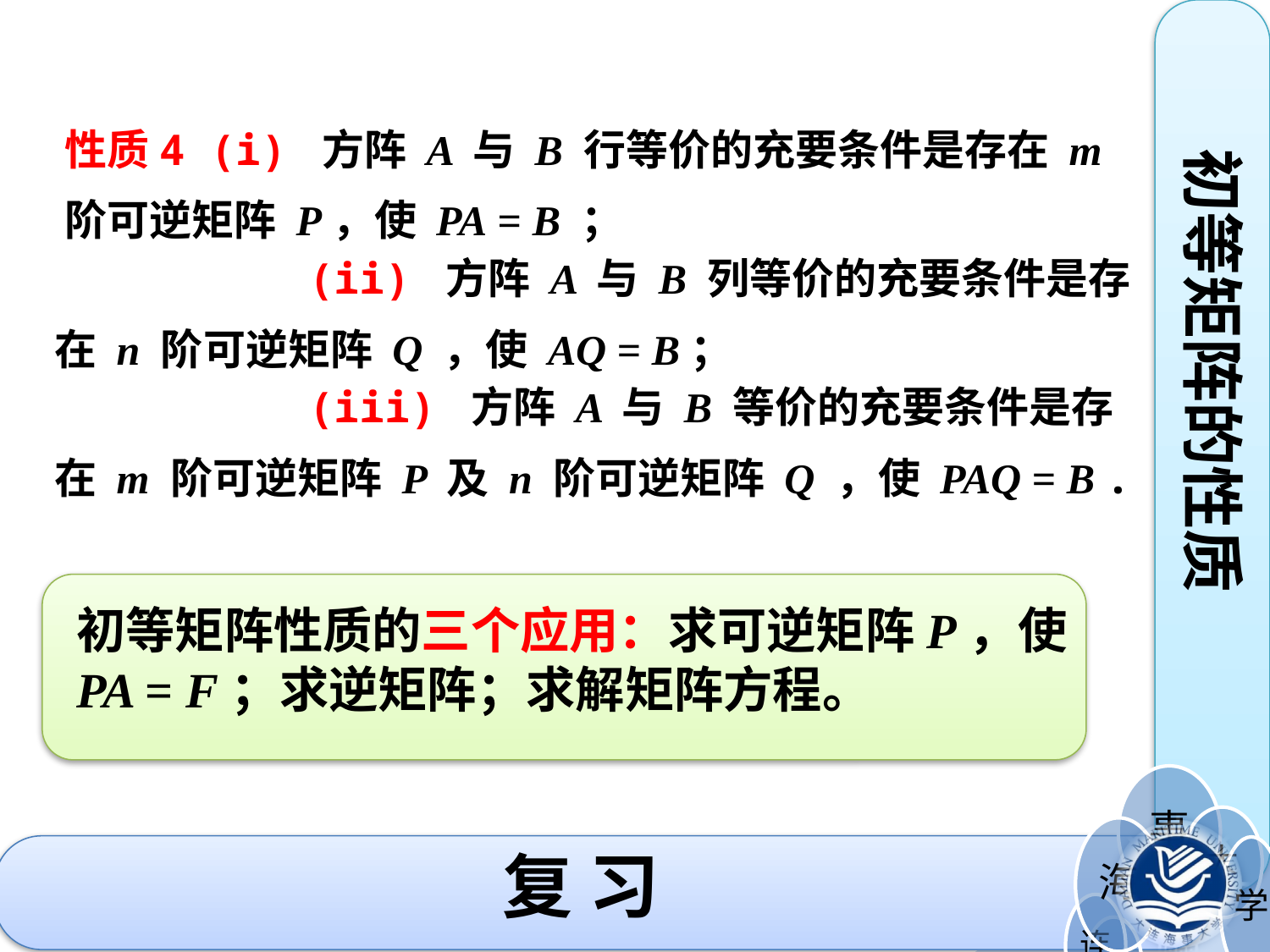

性质4 (i) 方阵 A 与 B 行等价的充要条件是存在 m 阶可逆矩阵 P，使 PA = B ；
初等矩阵的性质
          (ii) 方阵 A 与 B 列等价的充要条件是存在 n 阶可逆矩阵 Q ，使 AQ = B；
          (iii) 方阵 A 与 B 等价的充要条件是存在 m 阶可逆矩阵 P 及 n 阶可逆矩阵 Q ，使 PAQ = B .

初等矩阵性质的三个应用：求可逆矩阵P，使PA = F；求逆矩阵；求解矩阵方程。
复 习